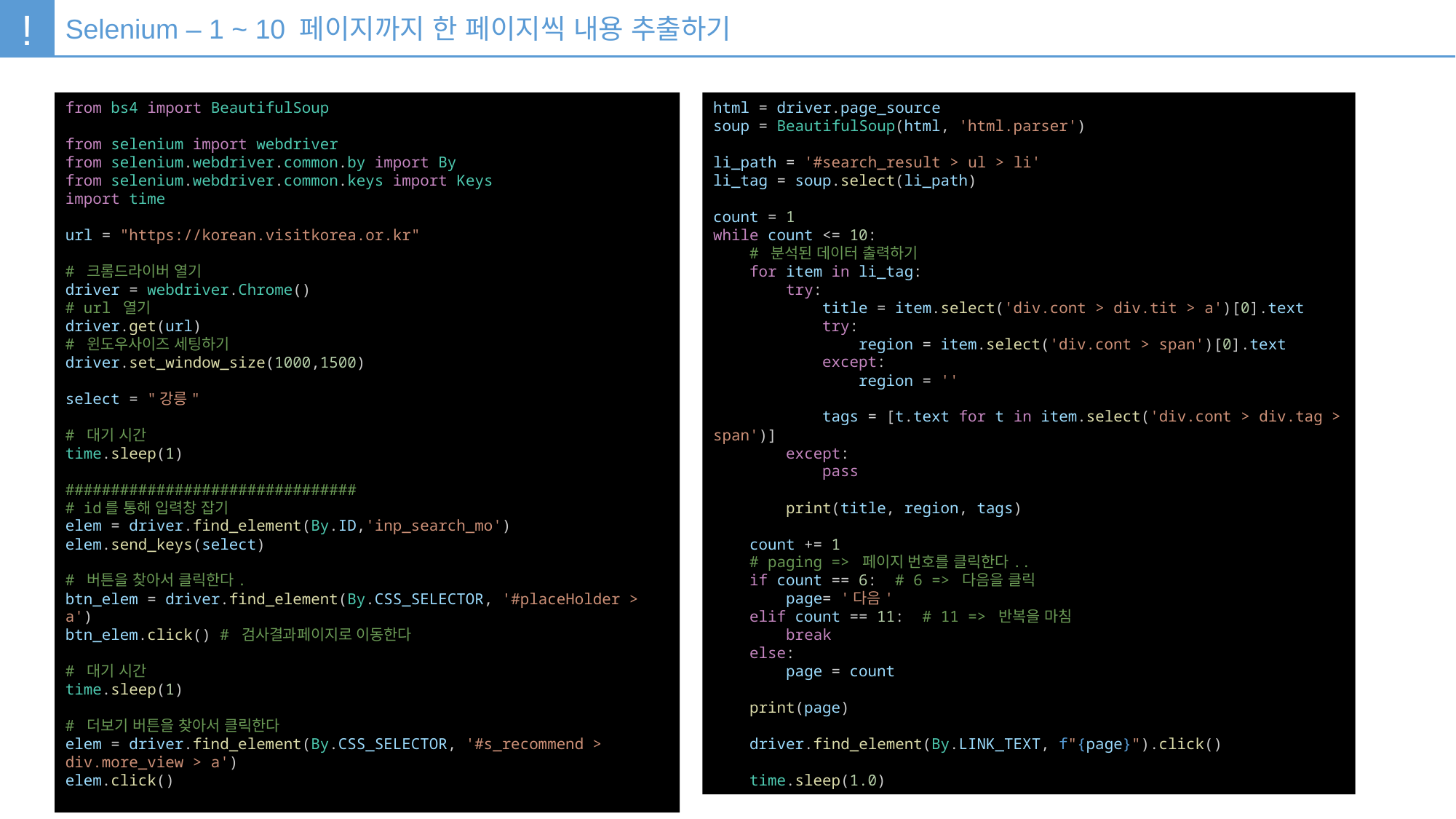

!
Selenium – 1 ~ 10 페이지까지 한 페이지씩 내용 추출하기
from bs4 import BeautifulSoup
from selenium import webdriver
from selenium.webdriver.common.by import By
from selenium.webdriver.common.keys import Keys
import time
url = "https://korean.visitkorea.or.kr"
# 크롬드라이버 열기
driver = webdriver.Chrome()
# url 열기
driver.get(url)
# 윈도우사이즈 세팅하기
driver.set_window_size(1000,1500)
select = "강릉"
# 대기 시간
time.sleep(1)
################################
# id를 통해 입력창 잡기
elem = driver.find_element(By.ID,'inp_search_mo')
elem.send_keys(select)
# 버튼을 찾아서 클릭한다.
btn_elem = driver.find_element(By.CSS_SELECTOR, '#placeHolder > a')
btn_elem.click() # 검사결과페이지로 이동한다
# 대기 시간
time.sleep(1)
# 더보기 버튼을 찾아서 클릭한다
elem = driver.find_element(By.CSS_SELECTOR, '#s_recommend > div.more_view > a')
elem.click()

html = driver.page_source
soup = BeautifulSoup(html, 'html.parser')
li_path = '#search_result > ul > li'
li_tag = soup.select(li_path)
count = 1
while count <= 10:
    # 분석된 데이터 출력하기
    for item in li_tag:
        try:
            title = item.select('div.cont > div.tit > a')[0].text
            try:
                region = item.select('div.cont > span')[0].text
            except:
                region = ''

            tags = [t.text for t in item.select('div.cont > div.tag > span')]
        except:
            pass

        print(title, region, tags)

    count += 1
    # paging => 페이지 번호를 클릭한다..
    if count == 6:  # 6 => 다음을 클릭
        page= '다음'
    elif count == 11:  # 11 => 반복을 마침
        break
    else:
        page = count

    print(page)

    driver.find_element(By.LINK_TEXT, f"{page}").click()

    time.sleep(1.0)